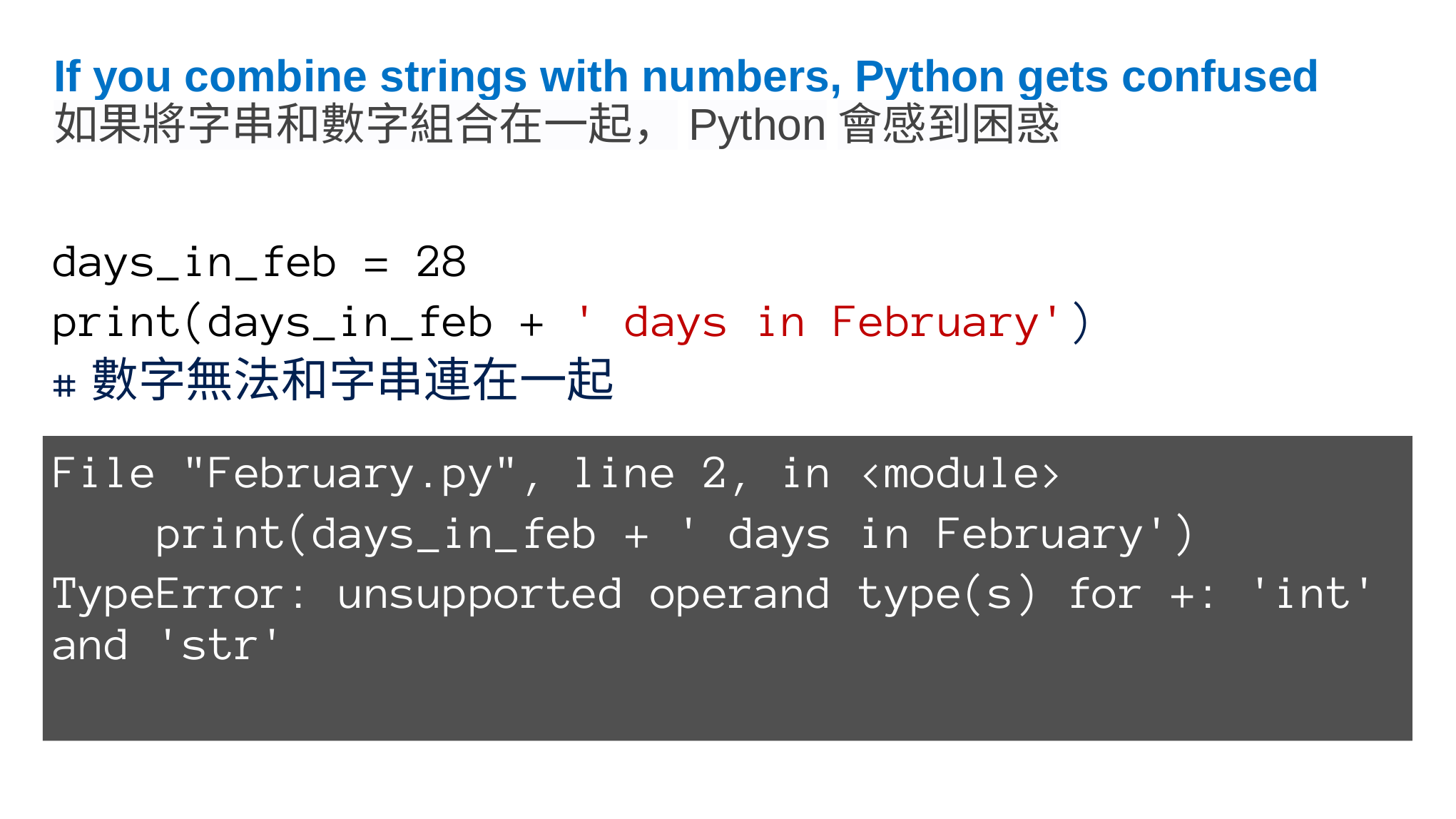

# If you combine strings with numbers, Python gets confused
如果將字串和數字組合在一起，Python會感到困惑
days_in_feb = 28
print(days_in_feb + ' days in February')
#數字無法和字串連在一起

File "February.py", line 2, in <module>
    print(days_in_feb + ' days in February')
TypeError: unsupported operand type(s) for +: 'int' and 'str'